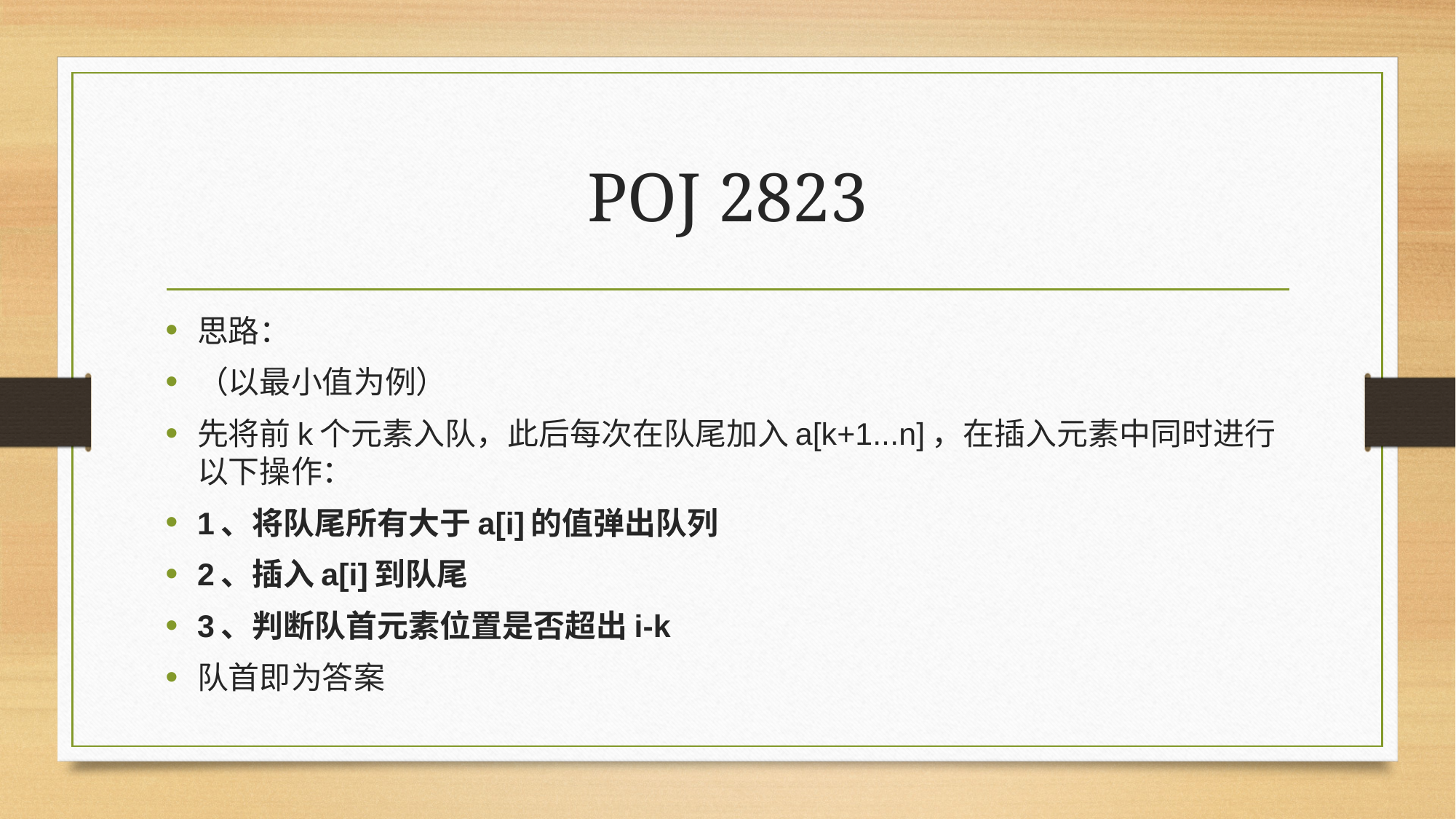

# POJ 2823
思路：
（以最小值为例）
先将前k个元素入队，此后每次在队尾加入a[k+1...n]，在插入元素中同时进行以下操作：
1、将队尾所有大于a[i]的值弹出队列
2、插入a[i]到队尾
3、判断队首元素位置是否超出i-k
队首即为答案